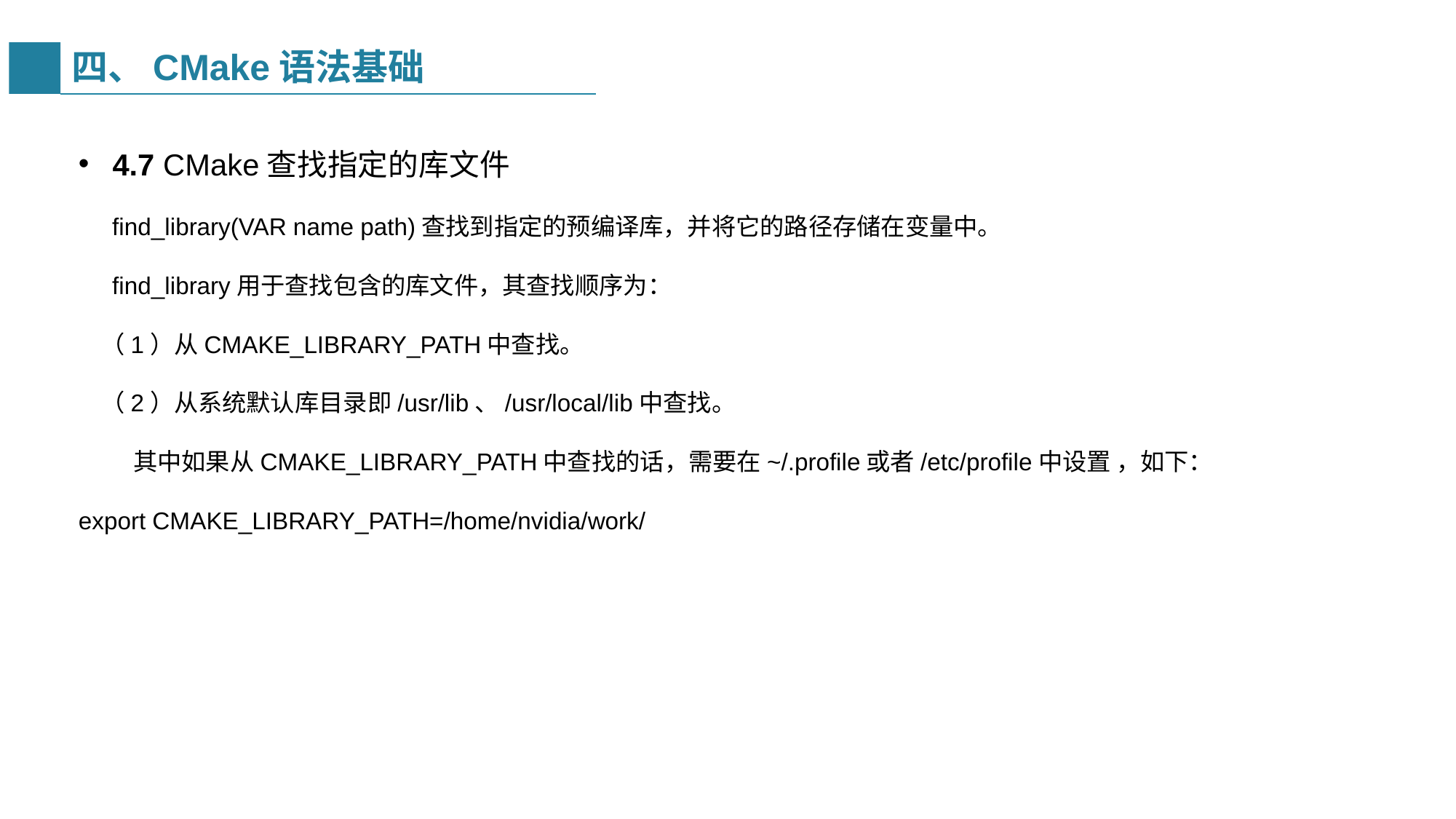

# 四、CMake语法基础
4.7 CMake查找指定的库文件
     find_library(VAR name path)查找到指定的预编译库，并将它的路径存储在变量中。
     find_library用于查找包含的库文件，其查找顺序为：
   （1）从CMAKE_LIBRARY_PATH中查找。
   （2）从系统默认库目录即/usr/lib、/usr/local/lib中查找。
         其中如果从CMAKE_LIBRARY_PATH中查找的话，需要在~/.profile或者/etc/profile中设置 ，如下：
export CMAKE_LIBRARY_PATH=/home/nvidia/work/

19